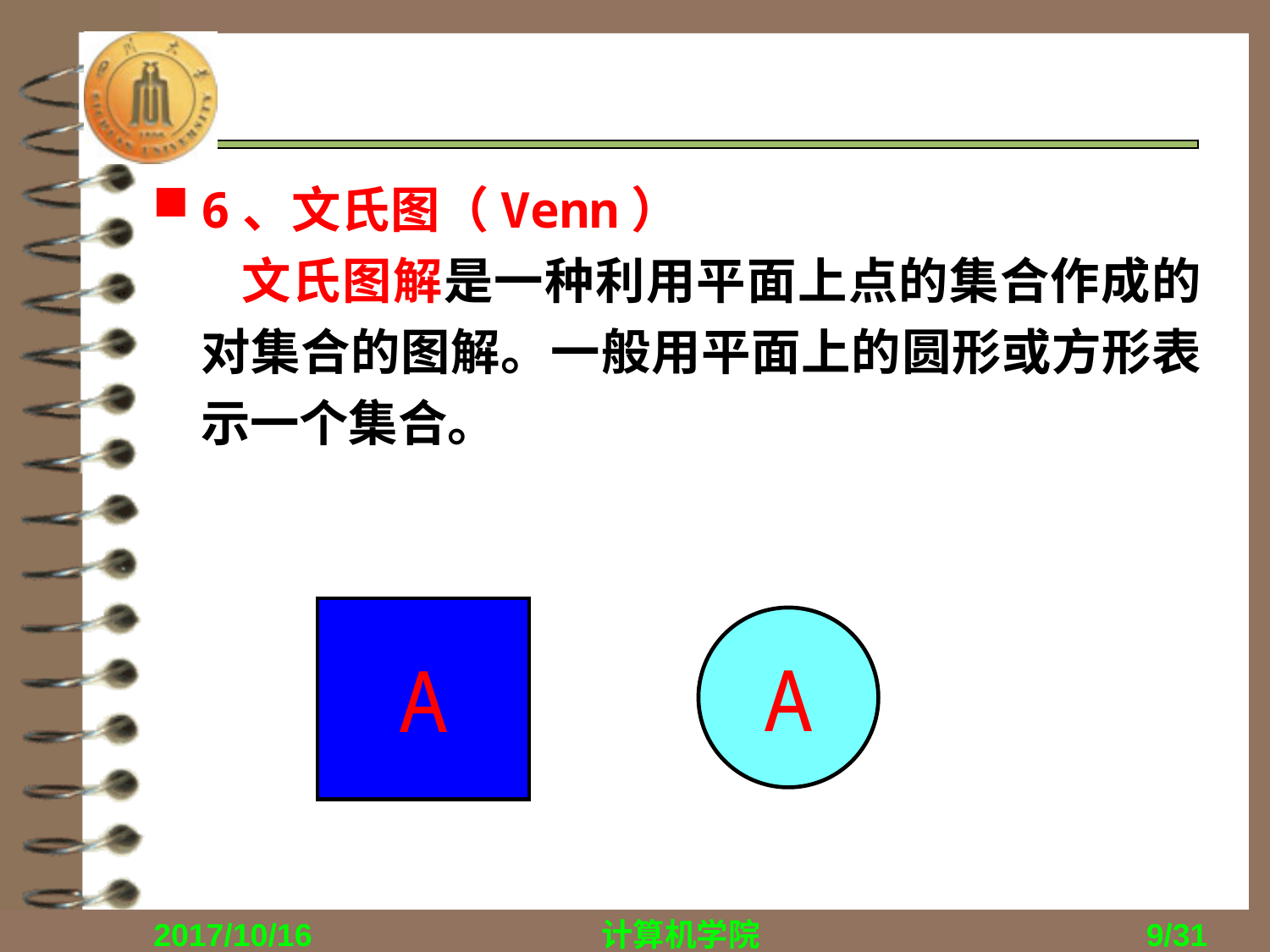

#
6、文氏图（Venn）
      文氏图解是一种利用平面上点的集合作成的对集合的图解。一般用平面上的圆形或方形表示一个集合。
A
A
2017/10/16
计算机学院
9/31